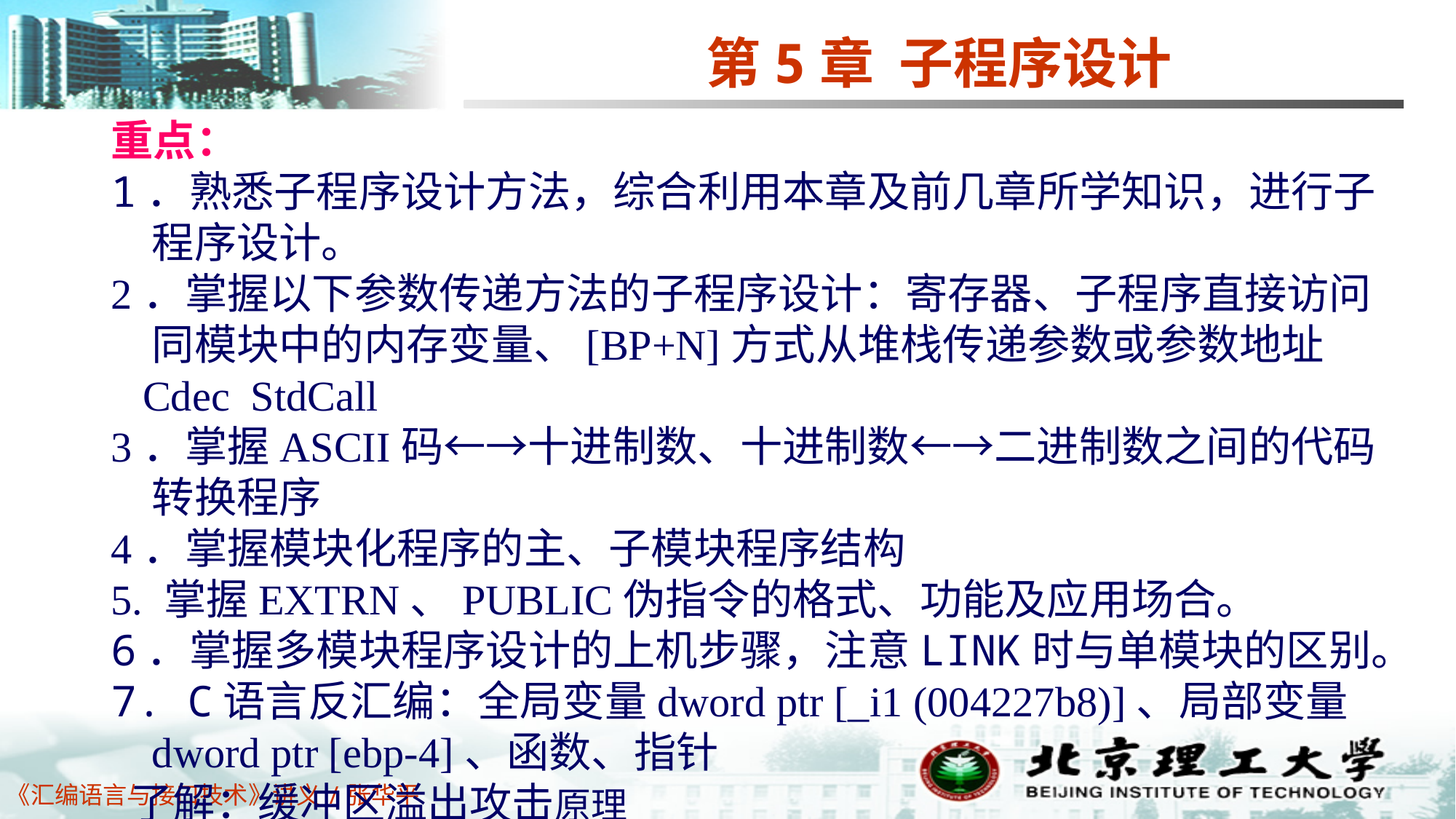

# 第5章  子程序设计
重点：
1．熟悉子程序设计方法，综合利用本章及前几章所学知识，进行子程序设计。
2．掌握以下参数传递方法的子程序设计：寄存器、子程序直接访问同模块中的内存变量、[BP+N]方式从堆栈传递参数或参数地址
   Cdec  StdCall
3．掌握ASCII码←→十进制数、十进制数←→二进制数之间的代码转换程序
4．掌握模块化程序的主、子模块程序结构
5. 掌握EXTRN、PUBLIC伪指令的格式、功能及应用场合。
6．掌握多模块程序设计的上机步骤，注意LINK时与单模块的区别。
7. C语言反汇编：全局变量dword ptr [_i1 (004227b8)]、局部变量dword ptr [ebp-4]、函数、指针
 了解：缓冲区溢出攻击原理